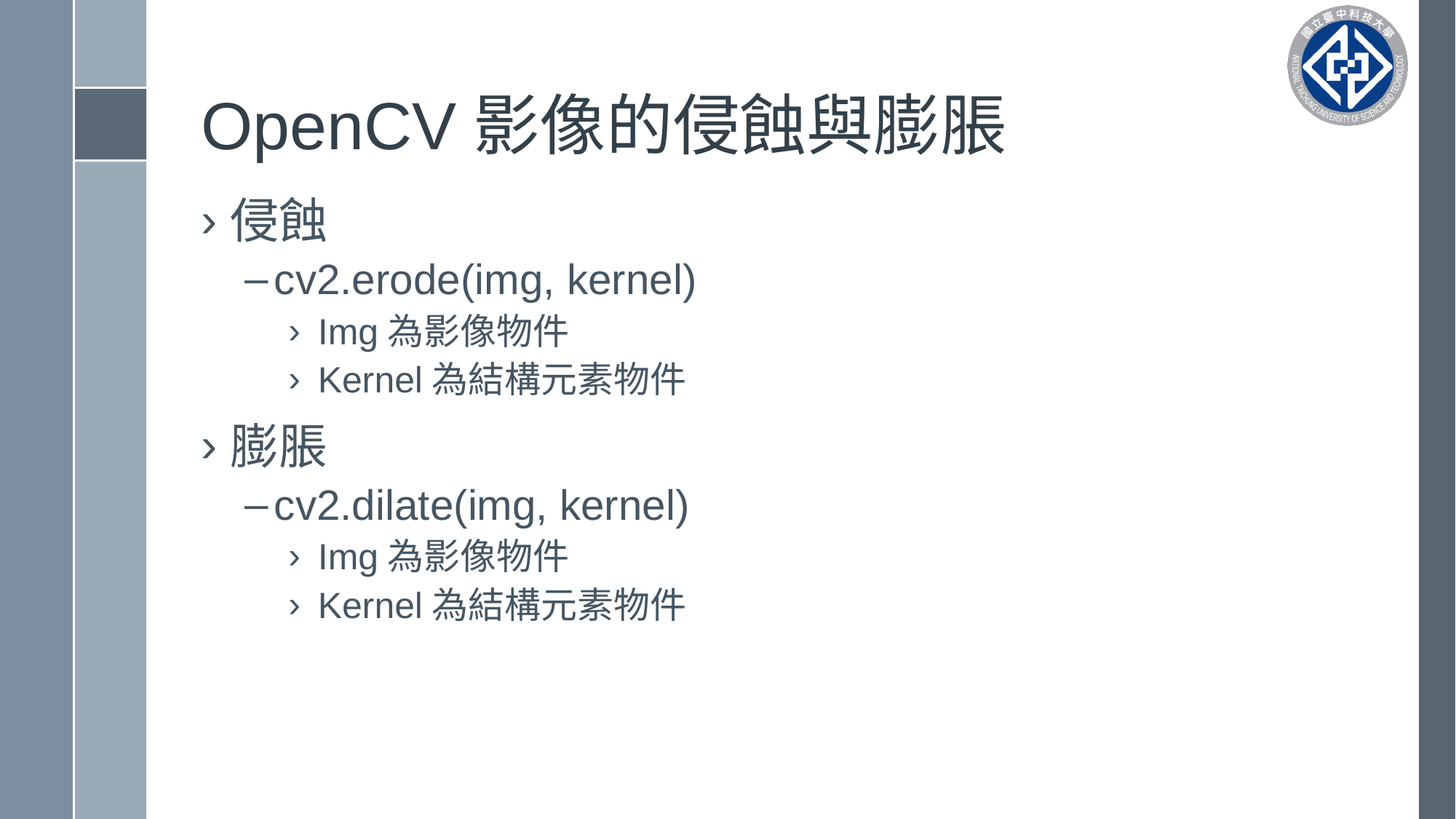

# OpenCV影像的侵蝕與膨脹
侵蝕
cv2.erode(img, kernel)
Img為影像物件
Kernel為結構元素物件
膨脹
cv2.dilate(img, kernel)
Img為影像物件
Kernel為結構元素物件